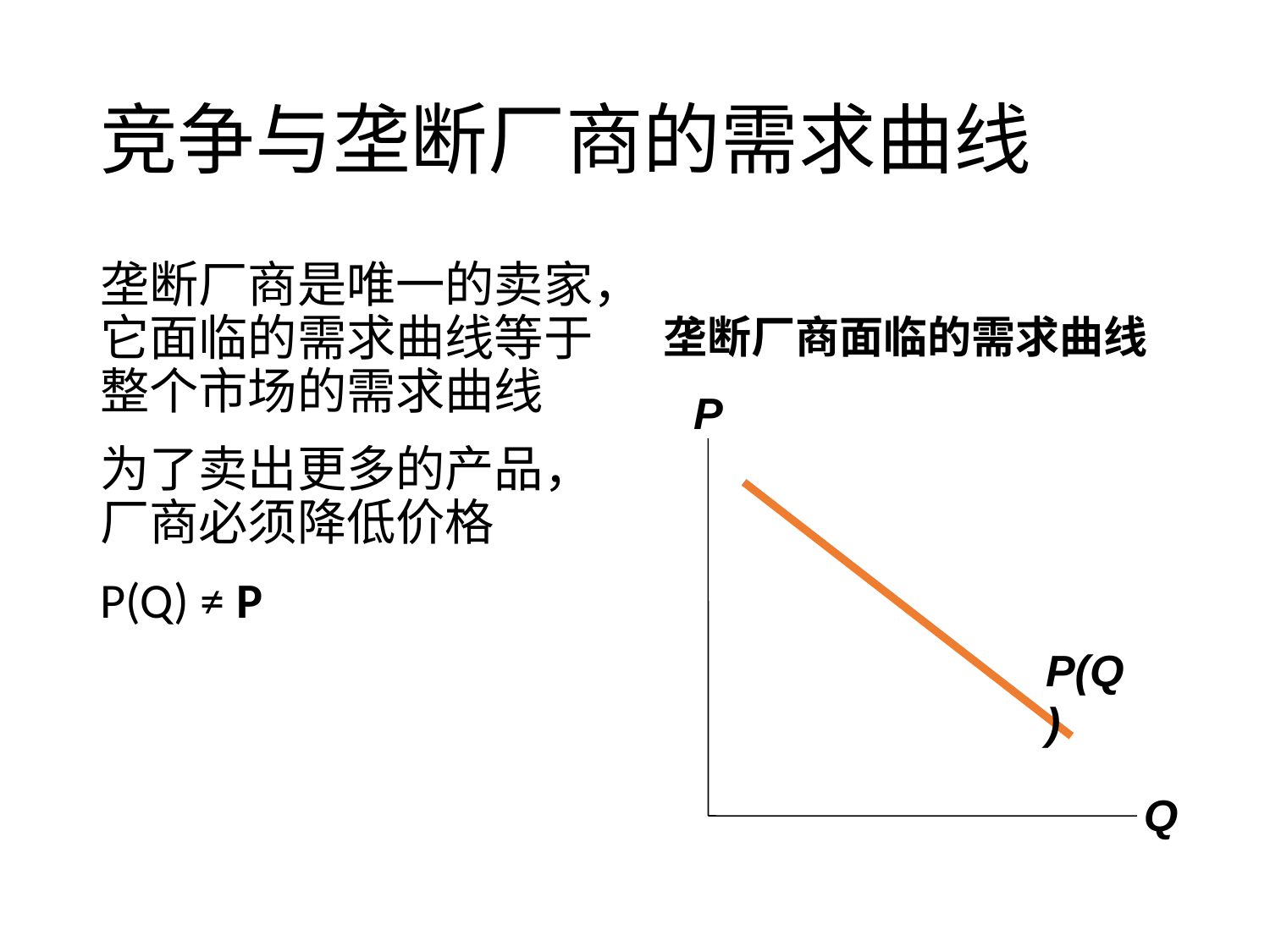

# 竞争与垄断厂商的需求曲线
垄断厂商是唯一的卖家，它面临的需求曲线等于整个市场的需求曲线
为了卖出更多的产品，厂商必须降低价格
P(Q) ≠ P

垄断厂商面临的需求曲线
P

Q

P(Q)